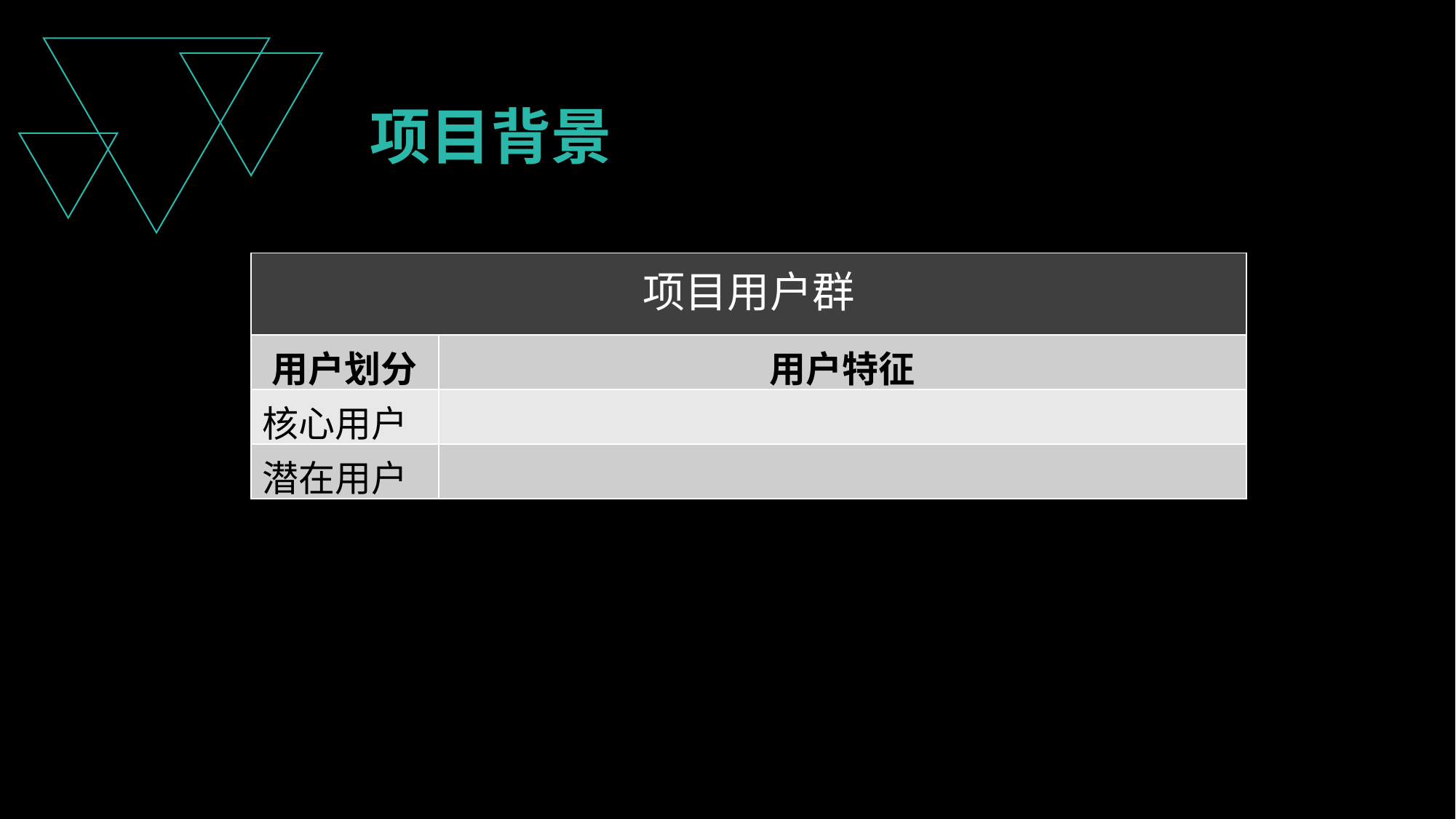

项目背景

| 项目用户群 |  |
| --- | --- |
| 用户划分 | 用户特征 |
| 核心用户 |  |
| 潜在用户 |  |